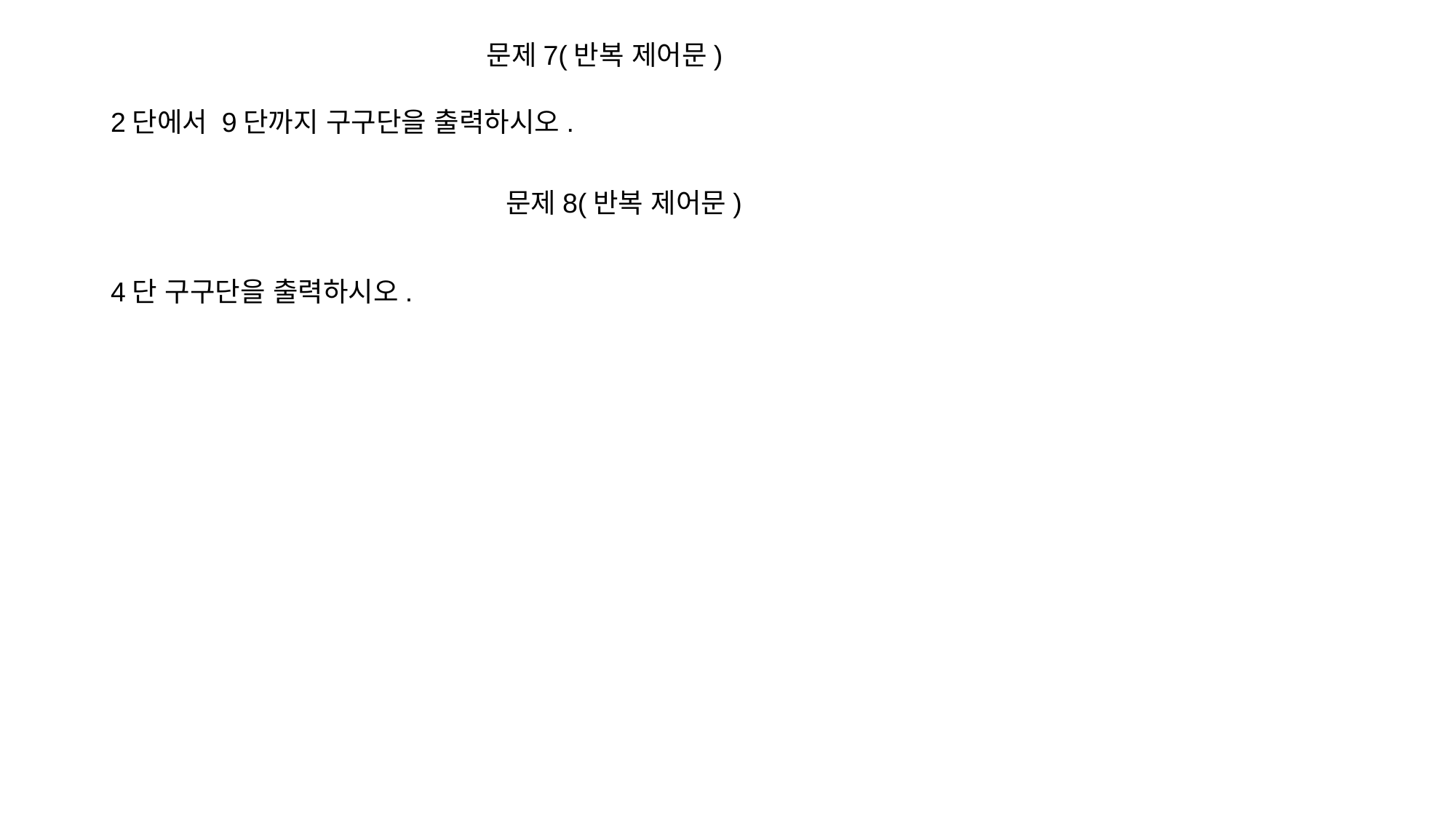

문제7(반복 제어문)
2단에서 9단까지 구구단을 출력하시오.
문제8(반복 제어문)
4단 구구단을 출력하시오.